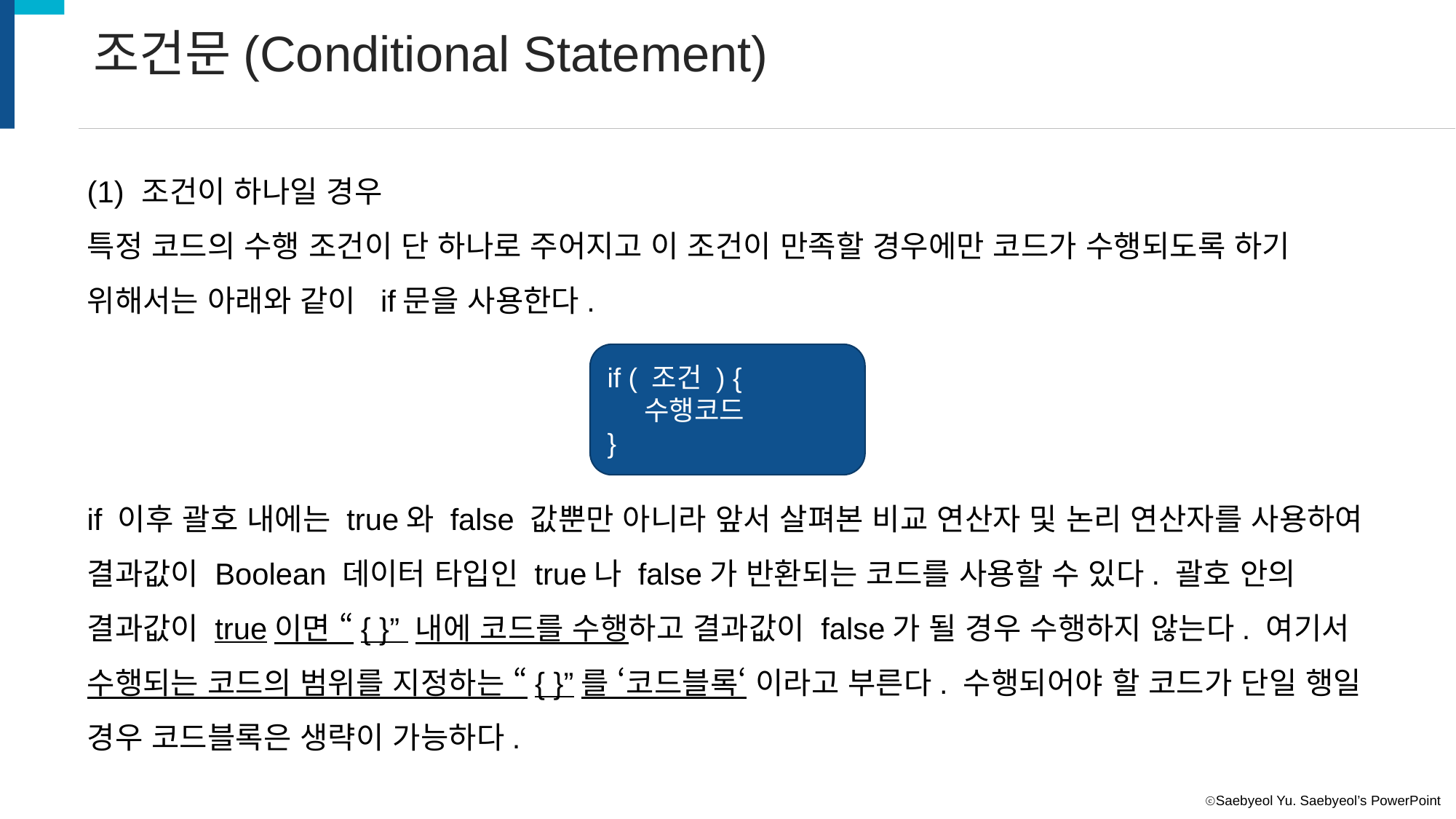

조건문(Conditional Statement)
조건이 하나일 경우
특정 코드의 수행 조건이 단 하나로 주어지고 이 조건이 만족할 경우에만 코드가 수행되도록 하기 위해서는 아래와 같이  if문을 사용한다.

if 이후 괄호 내에는 true와 false 값뿐만 아니라 앞서 살펴본 비교 연산자 및 논리 연산자를 사용하여 결과값이 Boolean 데이터 타입인 true나 false가 반환되는 코드를 사용할 수 있다. 괄호 안의 결과값이 true이면 “{ }” 내에 코드를 수행하고 결과값이 false가 될 경우 수행하지 않는다. 여기서 수행되는 코드의 범위를 지정하는 “{ }”를 ‘코드블록‘ 이라고 부른다. 수행되어야 할 코드가 단일 행일 경우 코드블록은 생략이 가능하다.
if ( 조건 ) {
    수행코드
}